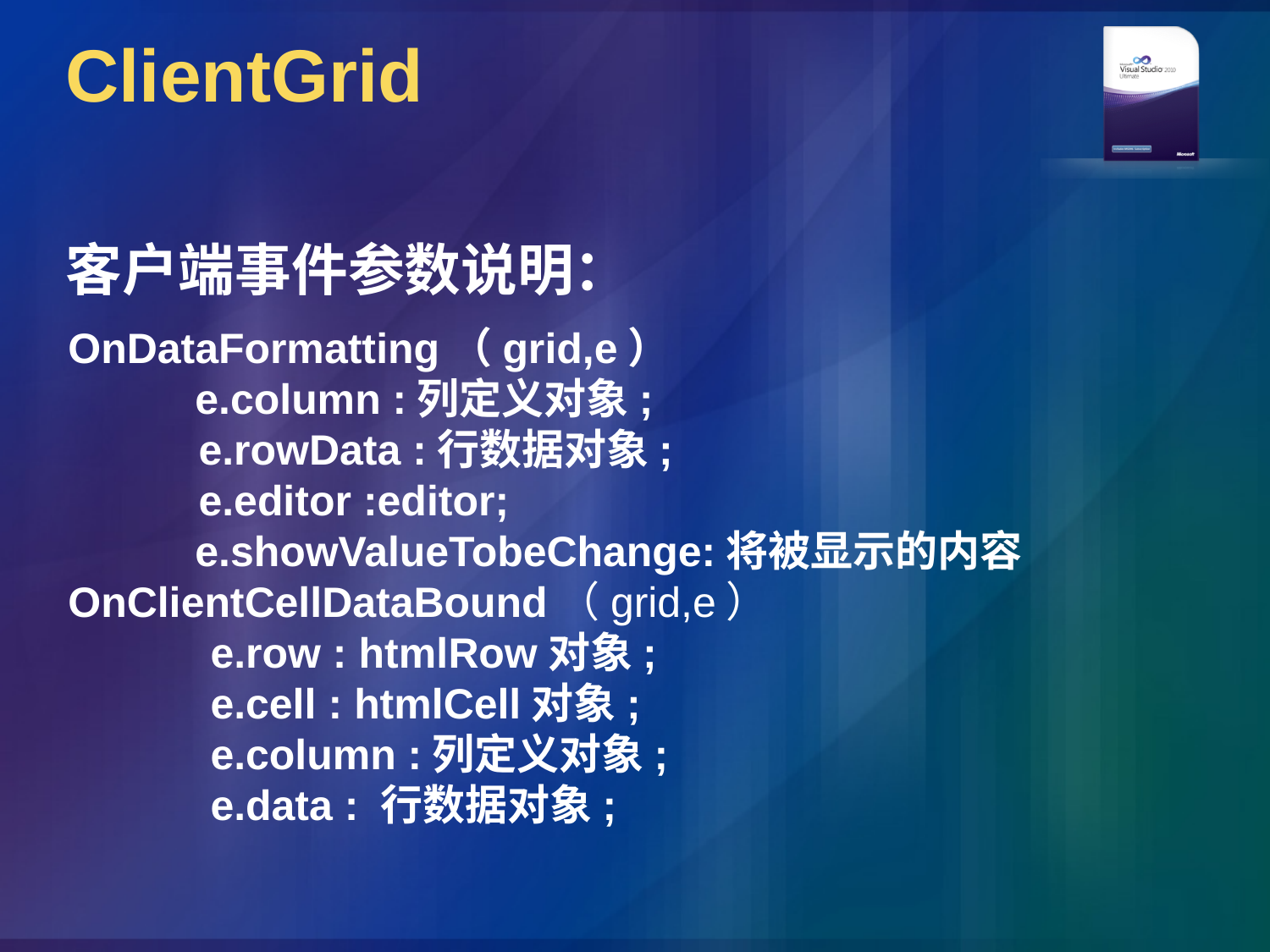

# ClientGrid
客户端事件参数说明：
OnDataFormatting（grid,e）
 	e.column :列定义对象;
           e.rowData :行数据对象;
           e.editor :editor;
        	e.showValueTobeChange:将被显示的内容
OnClientCellDataBound（grid,e）
            e.row : htmlRow对象;
            e.cell : htmlCell对象;
            e.column :列定义对象;
            e.data : 行数据对象;